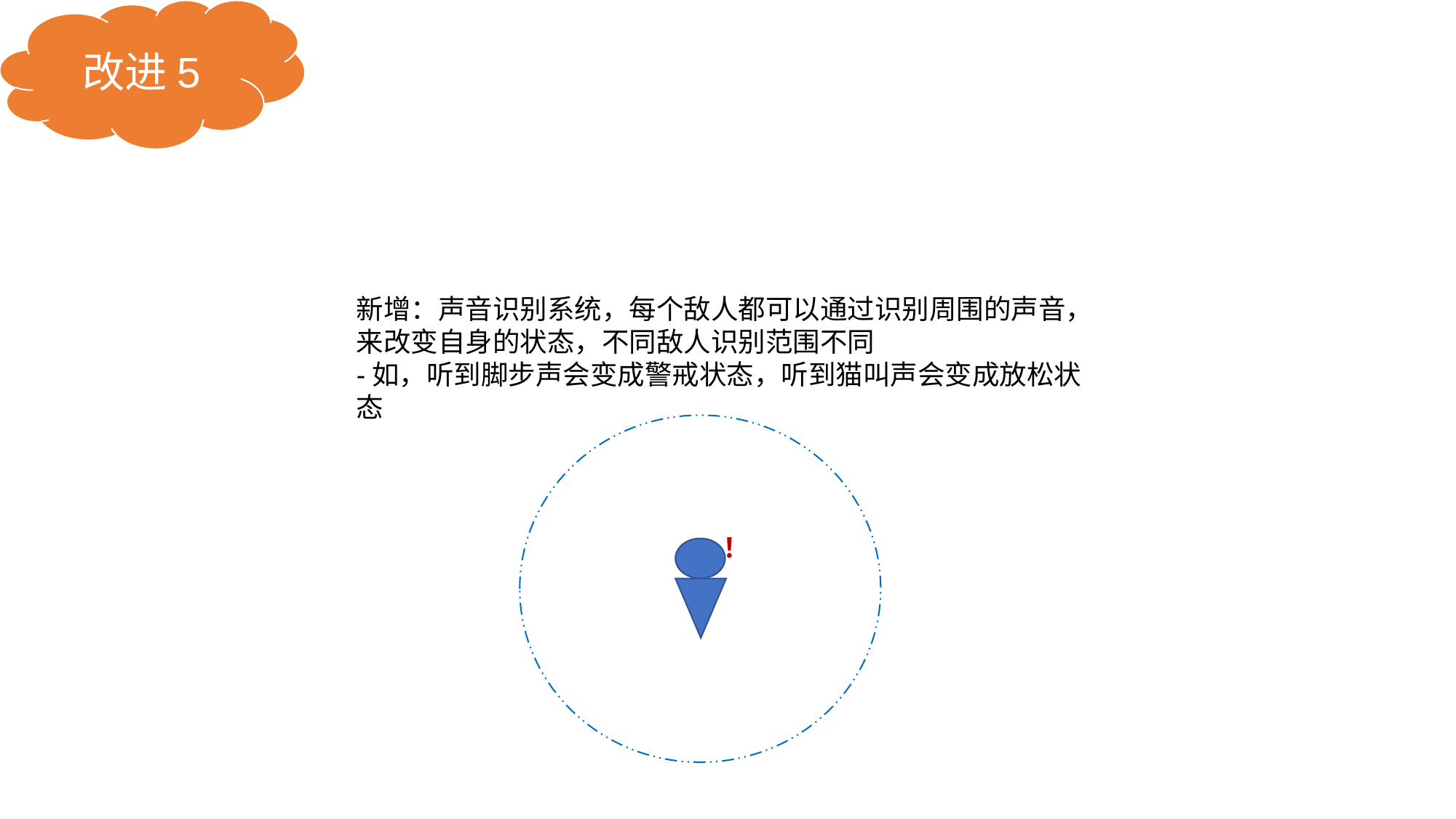

改进5
新增：声音识别系统，每个敌人都可以通过识别周围的声音，来改变自身的状态，不同敌人识别范围不同
-如，听到脚步声会变成警戒状态，听到猫叫声会变成放松状态

！